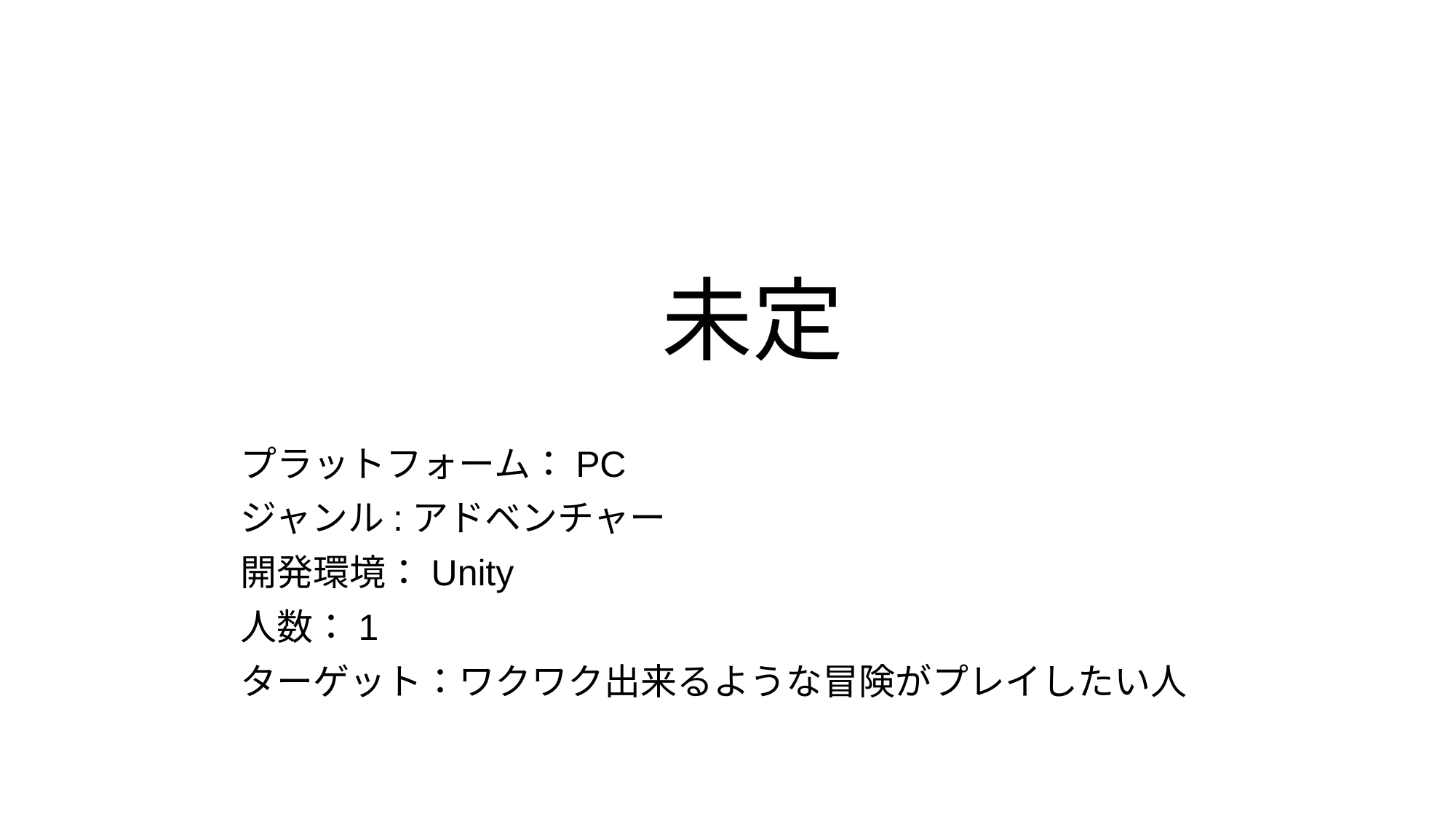

# 未定
プラットフォーム：PC
ジャンル:アドベンチャー
開発環境：Unity
人数：1
ターゲット：ワクワク出来るような冒険がプレイしたい人